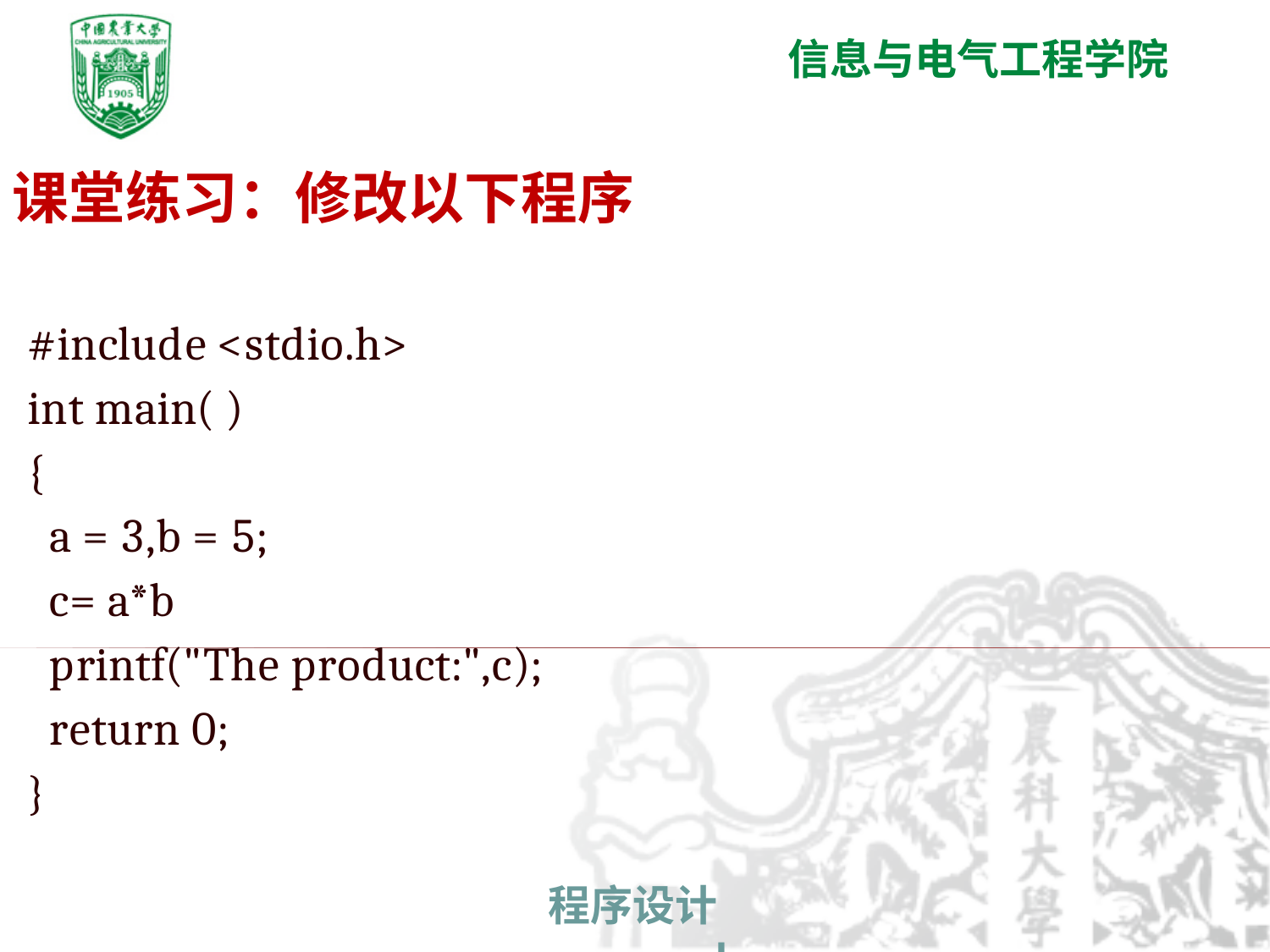

课堂练习：修改以下程序
#include <stdio.h>
int main( )
{
  a = 3,b = 5;
  c= a*b
  printf("The product:",c);
  return 0;
}